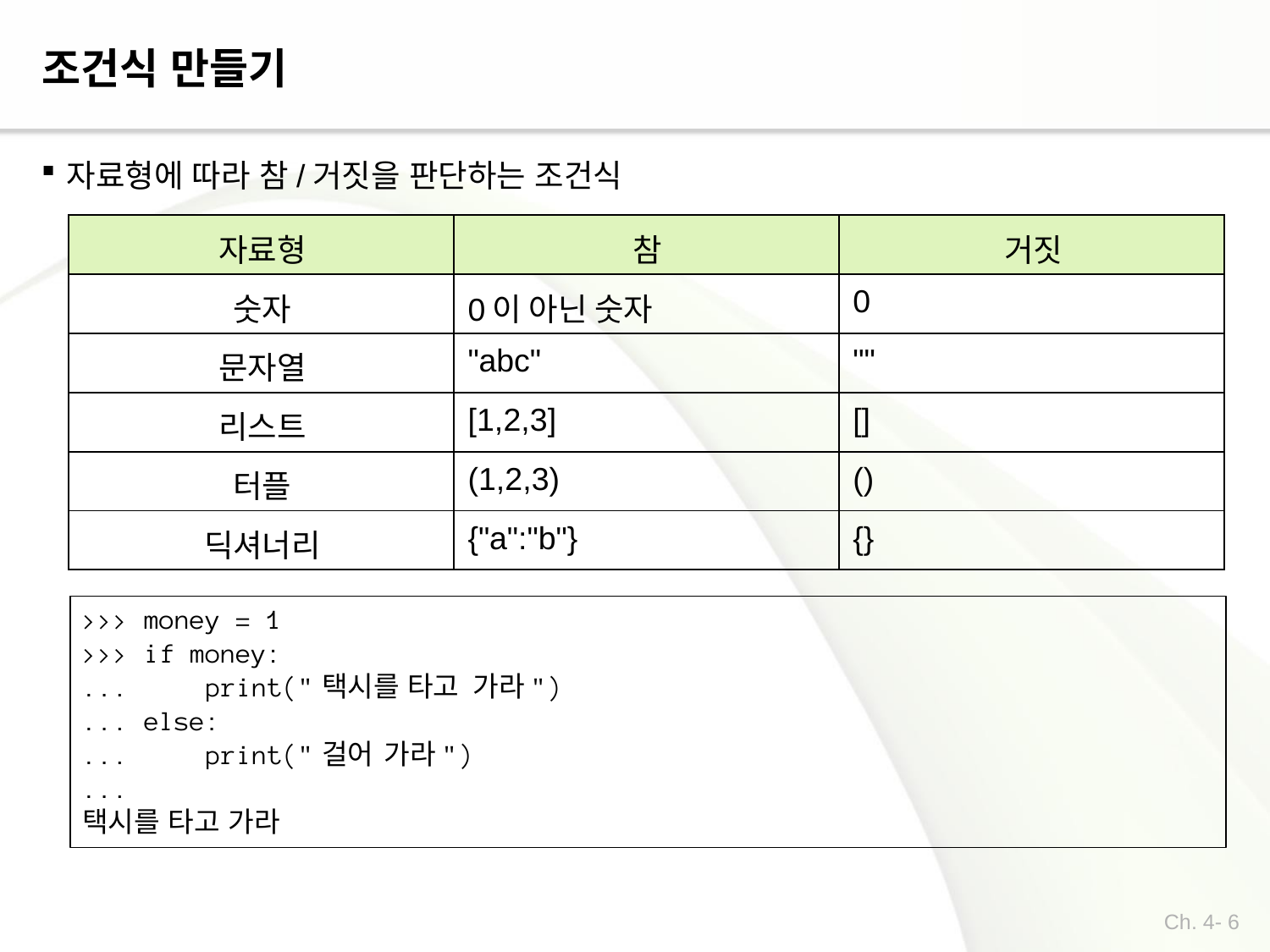

# 조건식 만들기
자료형에 따라 참/거짓을 판단하는 조건식
| 자료형 | 참 | 거짓 |
| --- | --- | --- |
| 숫자 | 0이 아닌 숫자 | 0 |
| 문자열 | "abc" | "" |
| 리스트 | [1,2,3] | [] |
| 터플 | (1,2,3) | () |
| 딕셔너리 | {"a":"b"} | {} |

>>> money = 1
>>> if money:
...	print("택시를 타고 가라")
... else:
...	print("걸어 가라")
...
택시를 타고 가라
Ch. 4- 6